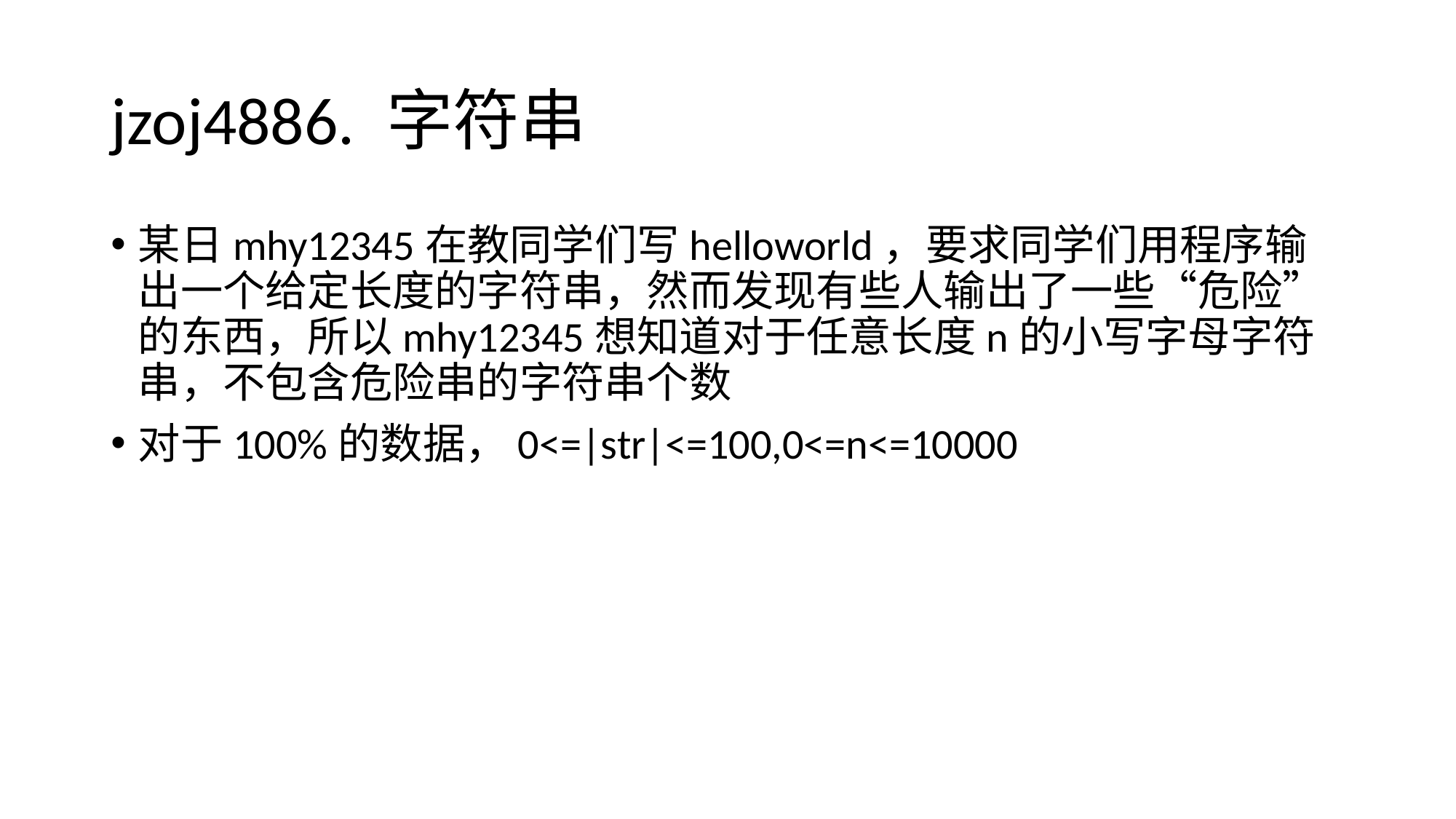

# jzoj4886. 字符串
某日mhy12345在教同学们写helloworld，要求同学们用程序输出一个给定长度的字符串，然而发现有些人输出了一些“危险”的东西，所以mhy12345想知道对于任意长度n的小写字母字符串，不包含危险串的字符串个数
对于100%的数据，0<=|str|<=100,0<=n<=10000